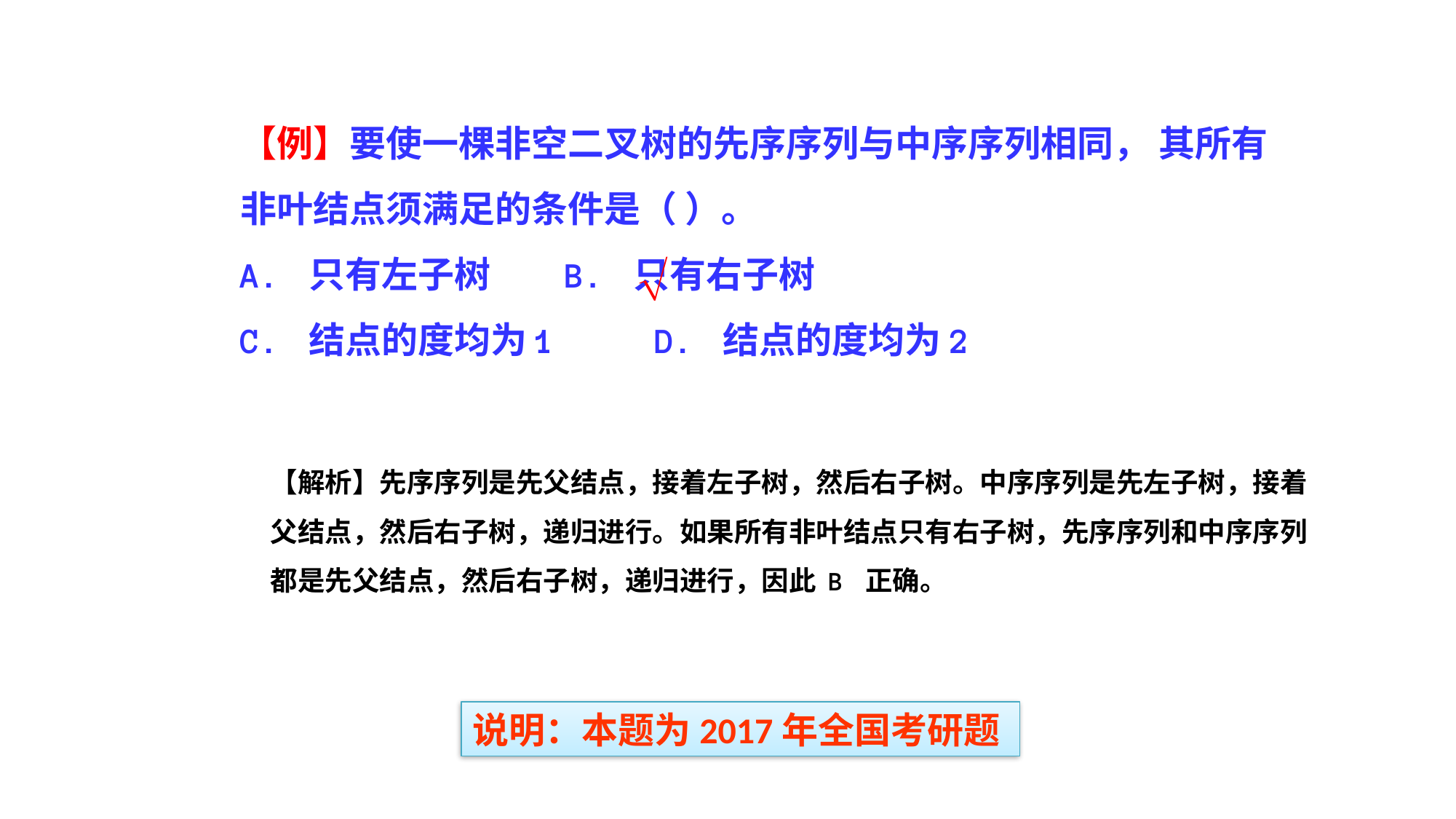

【例】要使一棵非空二叉树的先序序列与中序序列相同， 其所有非叶结点须满足的条件是（ ）。
A. 只有左子树        B. 只有右子树
C. 结点的度均为1     D. 结点的度均为2
√
【解析】先序序列是先父结点，接着左子树，然后右子树。中序序列是先左子树，接着父结点，然后右子树，递归进行。如果所有非叶结点只有右子树，先序序列和中序序列都是先父结点，然后右子树，递归进行，因此 B 正确。
说明：本题为2017年全国考研题